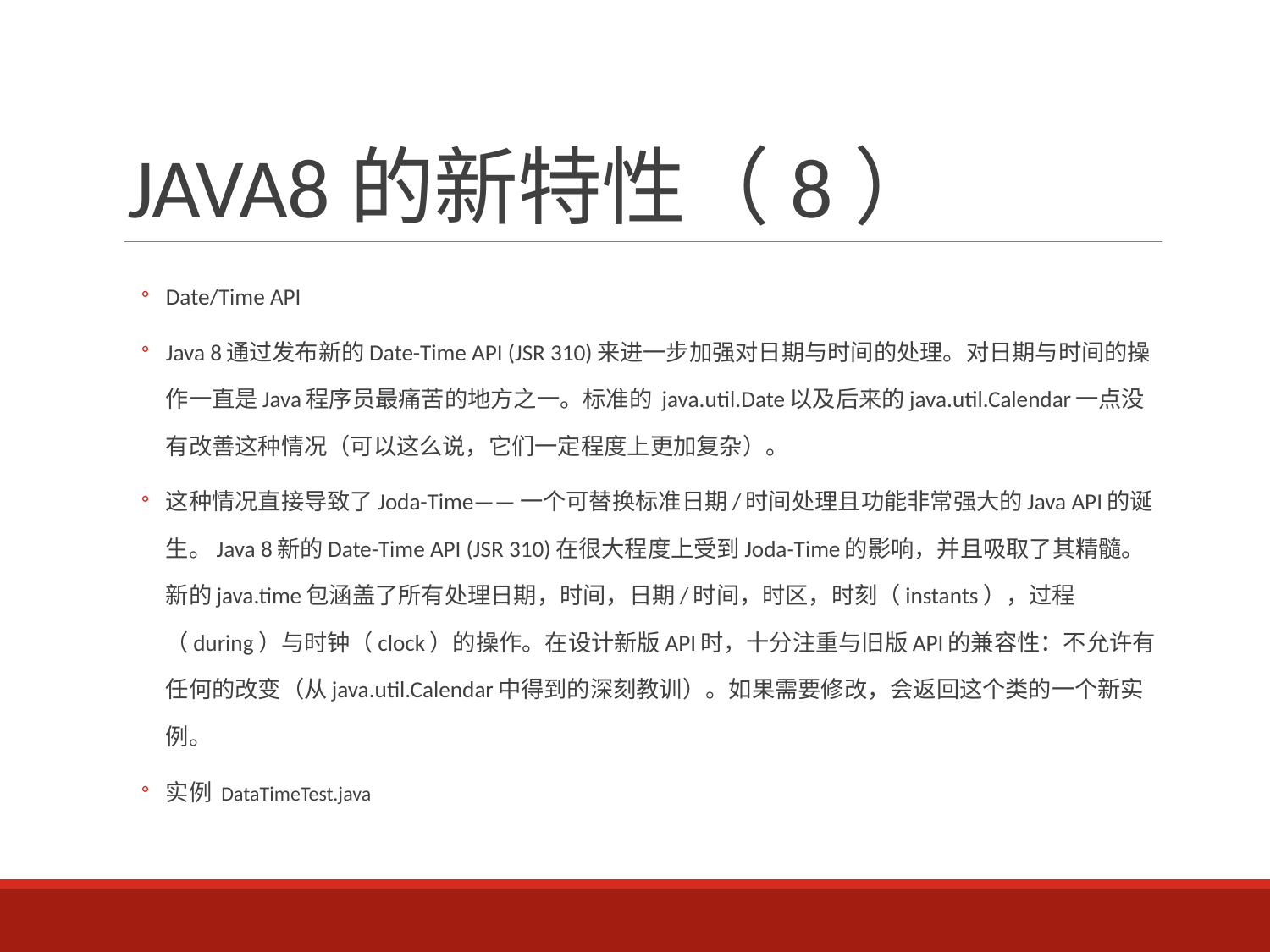

# JAVA8的新特性（8）
Date/Time API
Java 8通过发布新的Date-Time API (JSR 310)来进一步加强对日期与时间的处理。对日期与时间的操作一直是Java程序员最痛苦的地方之一。标准的 java.util.Date以及后来的java.util.Calendar一点没有改善这种情况（可以这么说，它们一定程度上更加复杂）。
这种情况直接导致了Joda-Time——一个可替换标准日期/时间处理且功能非常强大的Java API的诞生。Java 8新的Date-Time API (JSR 310)在很大程度上受到Joda-Time的影响，并且吸取了其精髓。新的java.time包涵盖了所有处理日期，时间，日期/时间，时区，时刻（instants），过程（during）与时钟（clock）的操作。在设计新版API时，十分注重与旧版API的兼容性：不允许有任何的改变（从java.util.Calendar中得到的深刻教训）。如果需要修改，会返回这个类的一个新实例。
实例 DataTimeTest.java